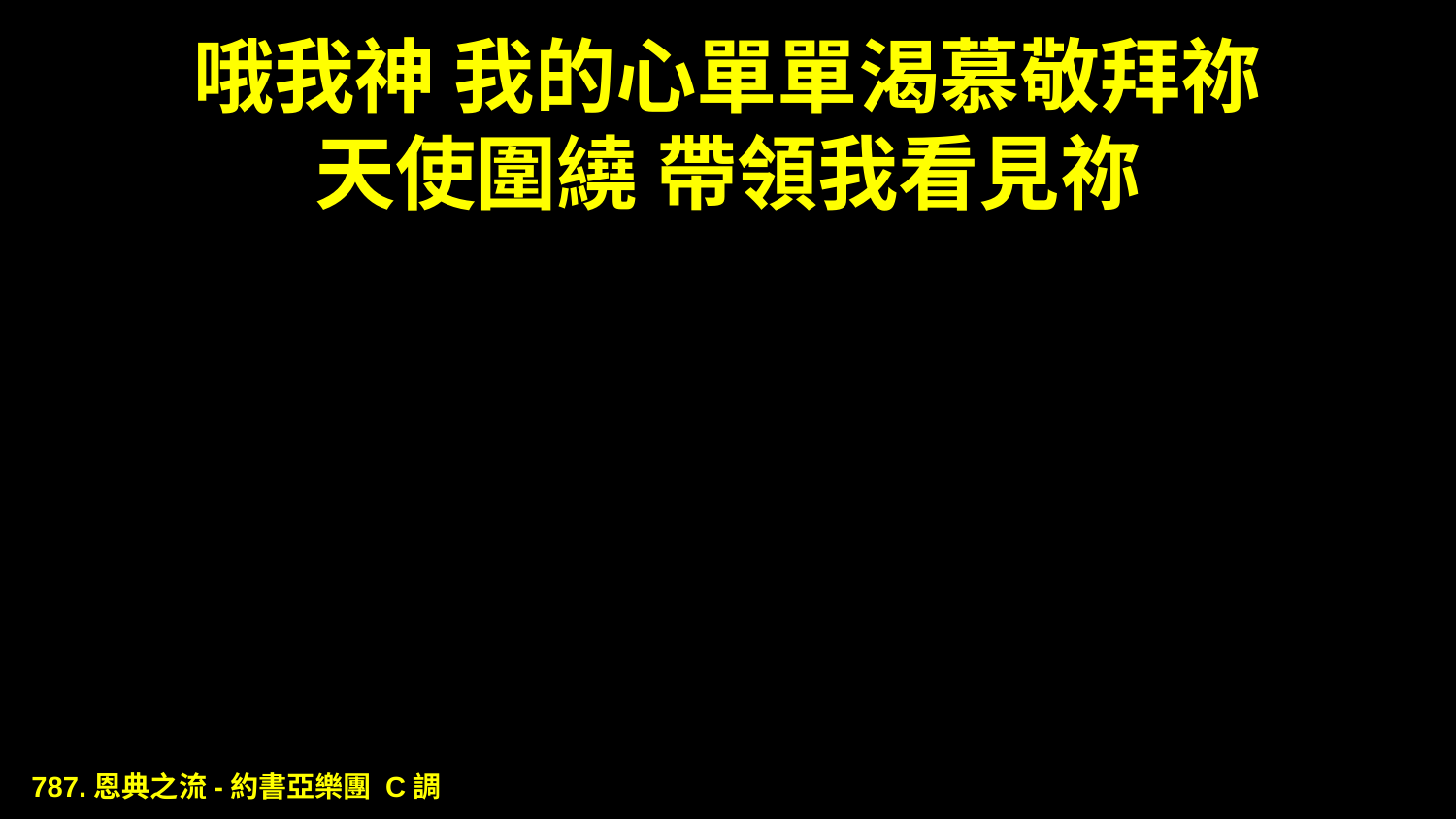

# 哦我神 我的心單單渴慕敬拜祢 天使圍繞 帶領我看見祢
787.恩典之流-約書亞樂團 C調